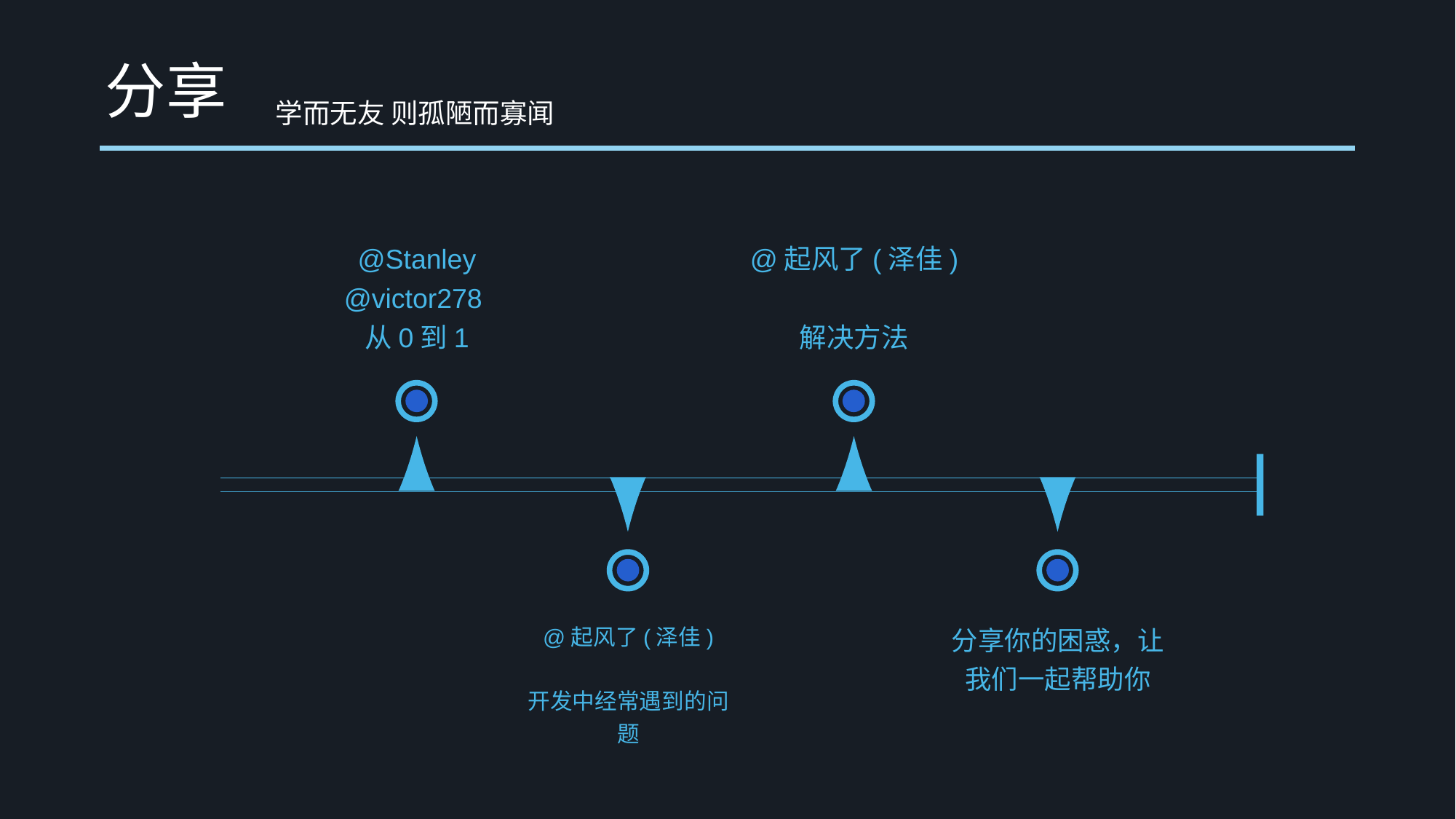

分享
学而无友 则孤陋而寡闻
@Stanley @victor278
从0到1

@起风了(泽佳)

解决方法

分享你的困惑，让我们一起帮助你

@起风了(泽佳)

开发中经常遇到的问题